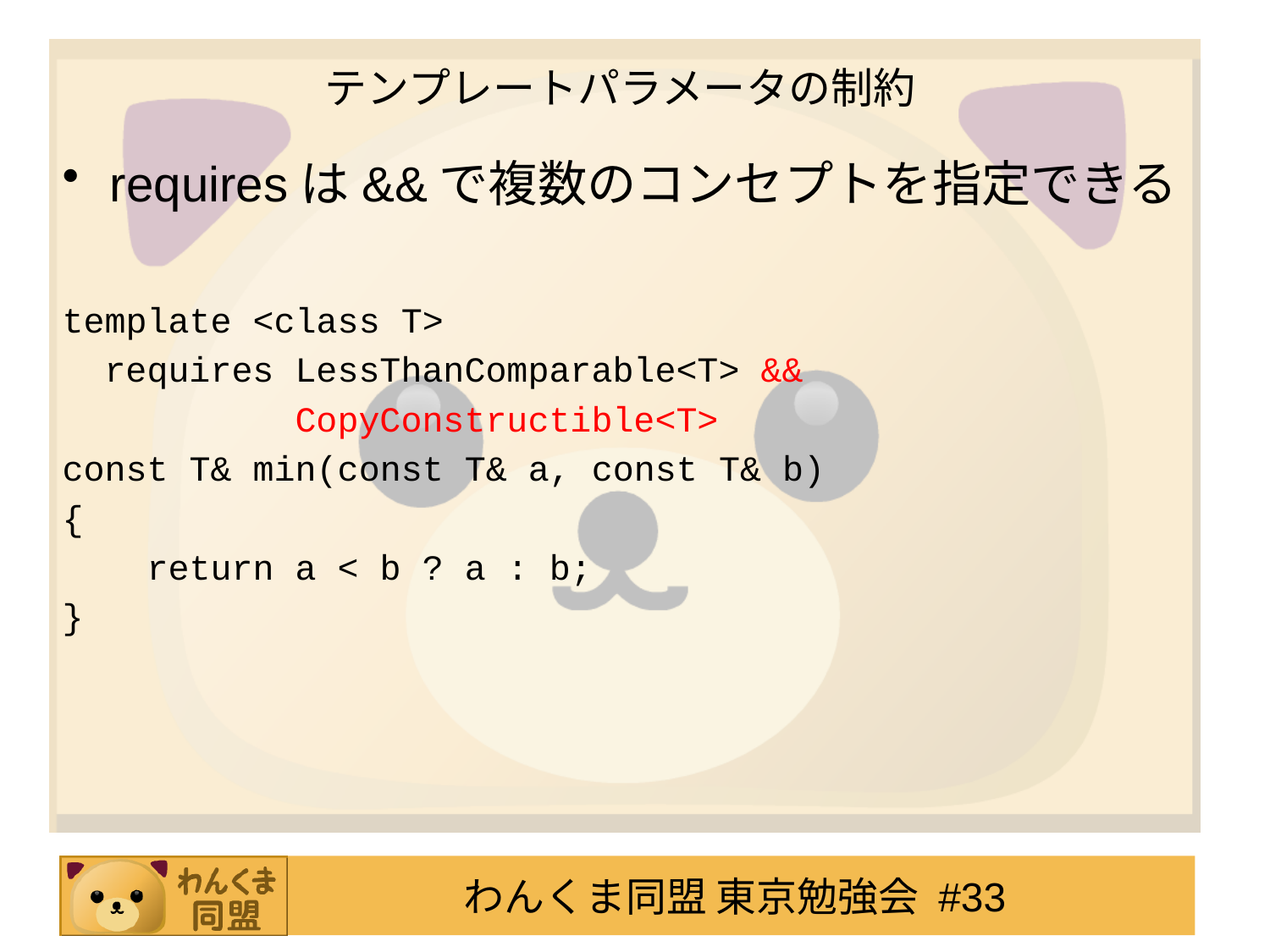

# テンプレートパラメータの制約
requiresは&&で複数のコンセプトを指定できる

template <class T>
  requires LessThanComparable<T> &&
           CopyConstructible<T>
const T& min(const T& a, const T& b)
{
    return a < b ? a : b;
}